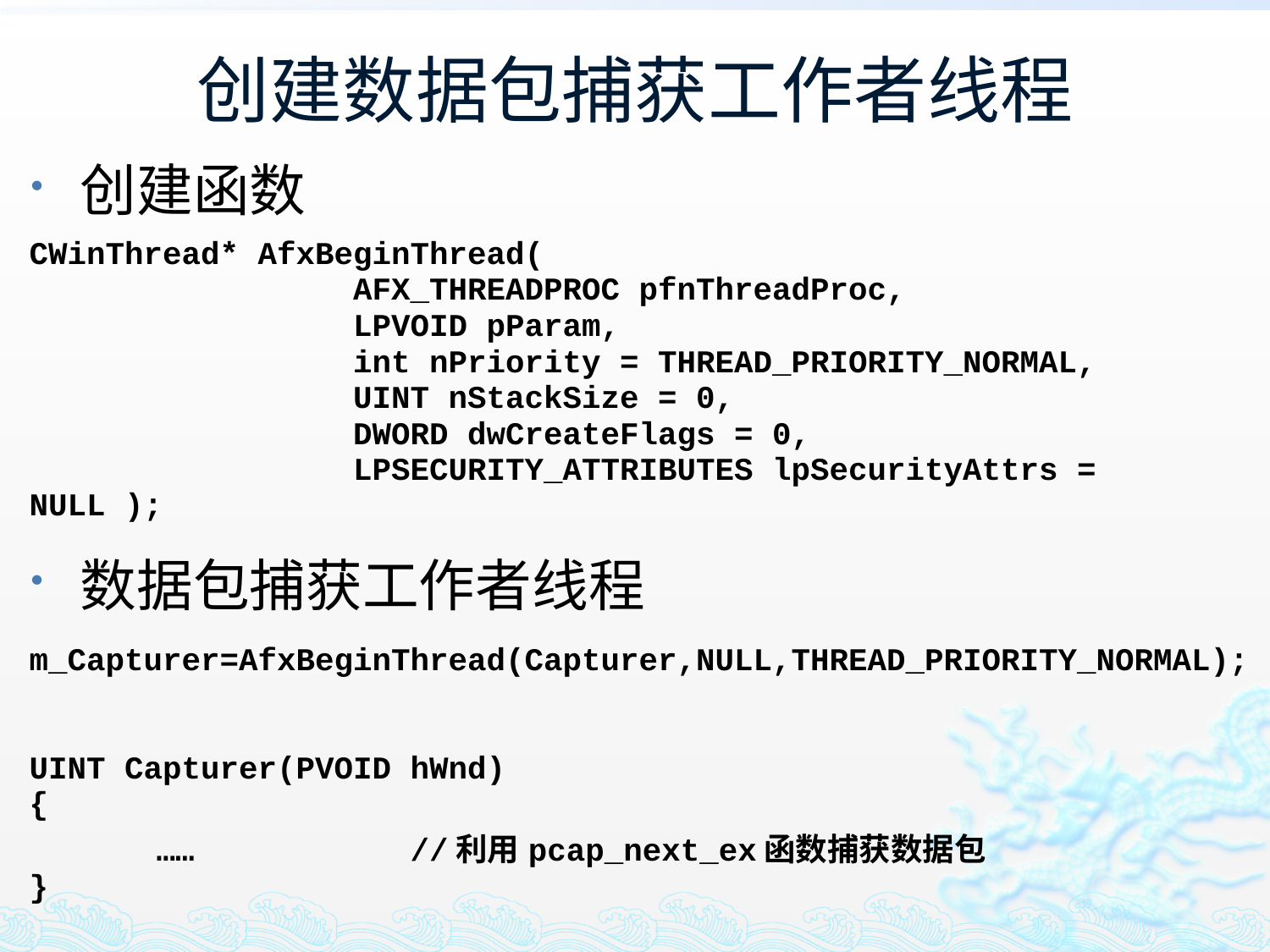

# 创建数据包捕获工作者线程
创建函数

数据包捕获工作者线程
| CWinThread\* AfxBeginThread( AFX\_THREADPROC pfnThreadProc, LPVOID pParam, int nPriority = THREAD\_PRIORITY\_NORMAL, UINT nStackSize = 0, DWORD dwCreateFlags = 0, LPSECURITY\_ATTRIBUTES lpSecurityAttrs = NULL ); |
| --- |
| m\_Capturer=AfxBeginThread(Capturer,NULL,THREAD\_PRIORITY\_NORMAL); UINT Capturer(PVOID hWnd) { …… //利用pcap\_next\_ex函数捕获数据包 } |
| --- |